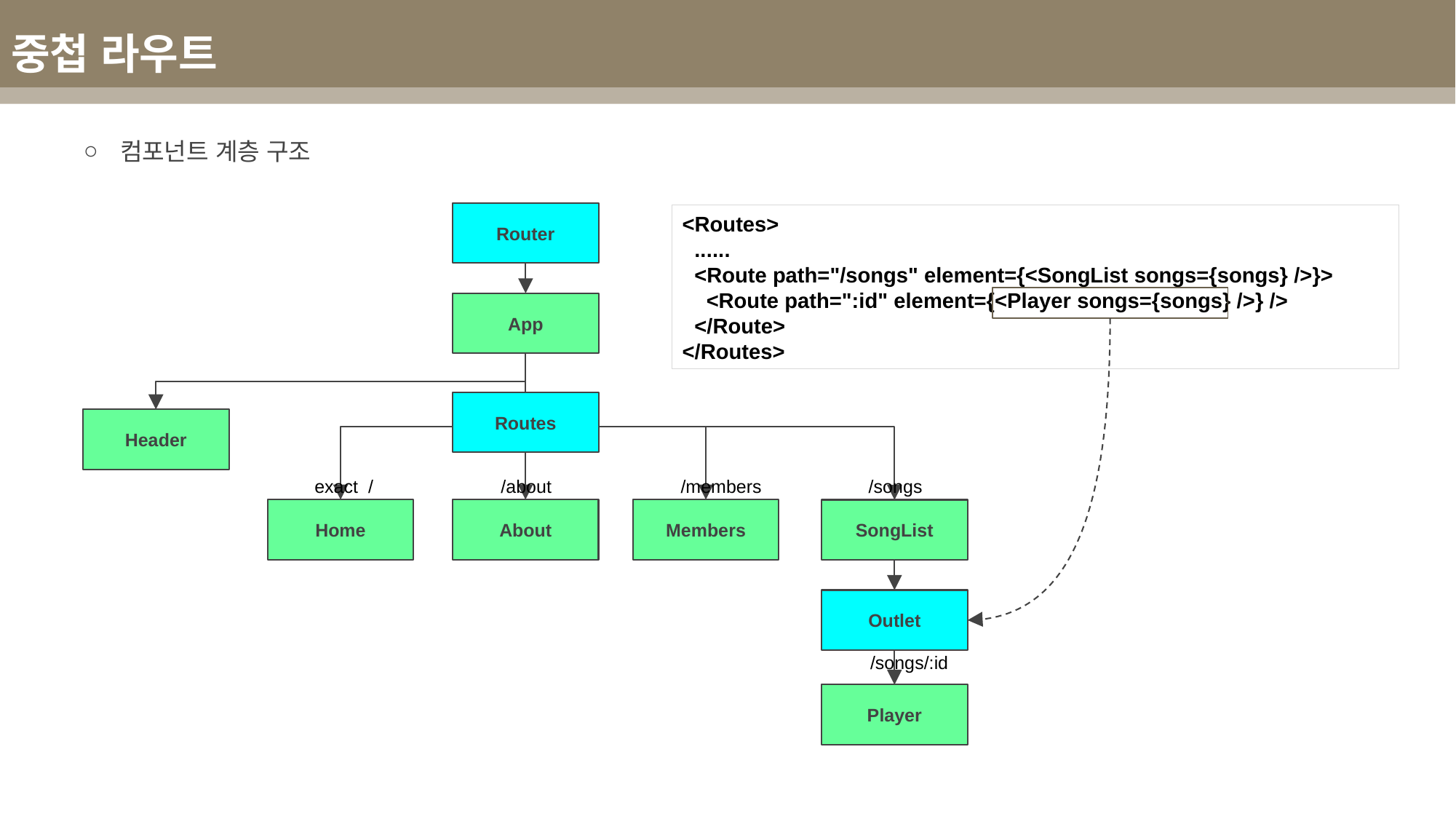

중첩 라우트
컴포넌트 계층 구조
Router
<Routes>
  ......
  <Route path="/songs" element={<SongList songs={songs} />}>
    <Route path=":id" element={<Player songs={songs} />} />
  </Route>
</Routes>

App
Routes
Header
exact  /
/about
/members
/songs
Home
About
Members
SongList
Outlet
/songs/:id
Player